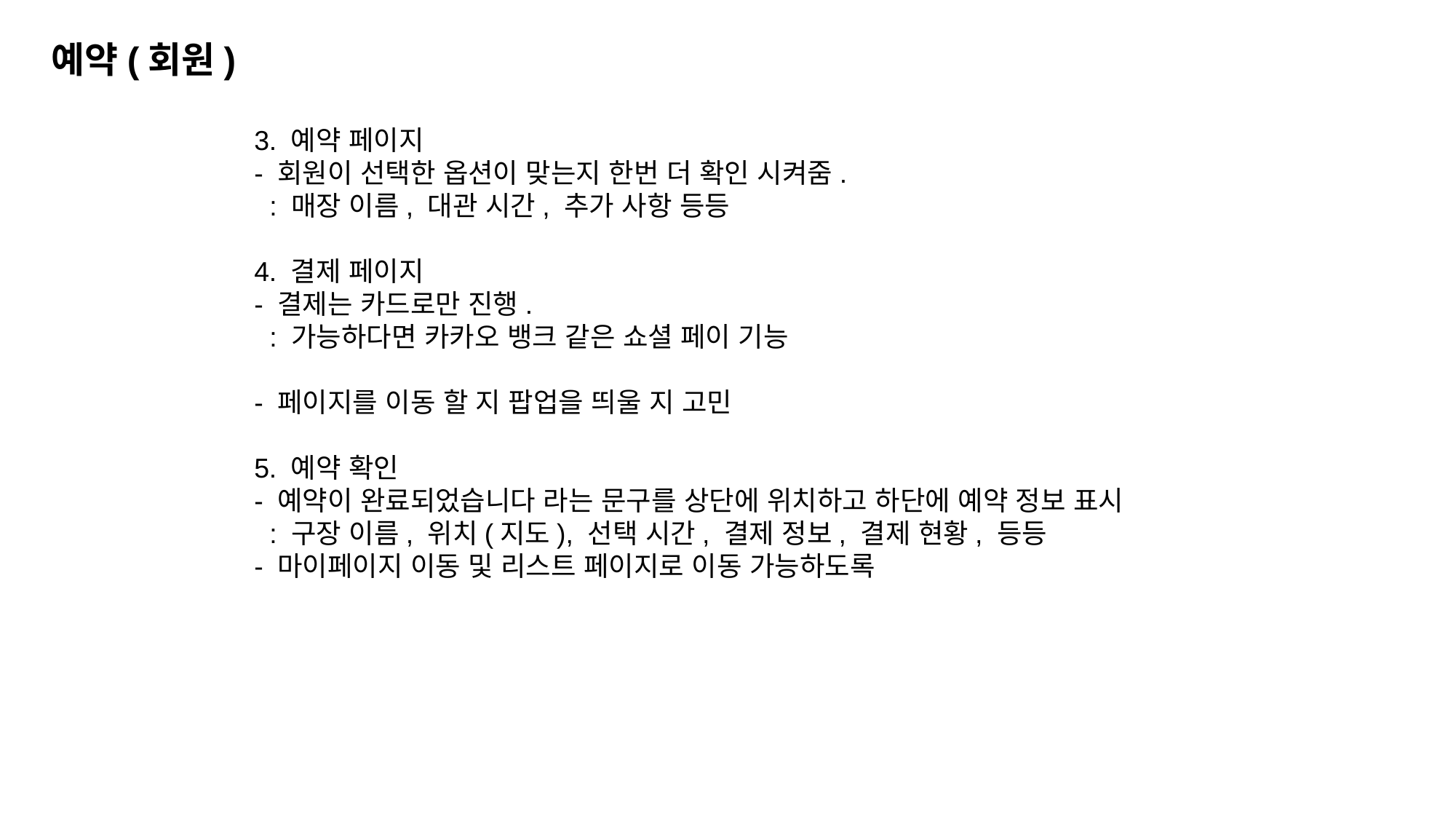

예약(회원)
3. 예약 페이지
- 회원이 선택한 옵션이 맞는지 한번 더 확인 시켜줌.
  : 매장 이름, 대관 시간, 추가 사항 등등

4. 결제 페이지
- 결제는 카드로만 진행.
  : 가능하다면 카카오 뱅크 같은 쇼셜 페이 기능

- 페이지를 이동 할 지 팝업을 띄울 지 고민

5. 예약 확인
- 예약이 완료되었습니다 라는 문구를 상단에 위치하고 하단에 예약 정보 표시
  : 구장 이름, 위치(지도), 선택 시간, 결제 정보, 결제 현황, 등등
- 마이페이지 이동 및 리스트 페이지로 이동 가능하도록